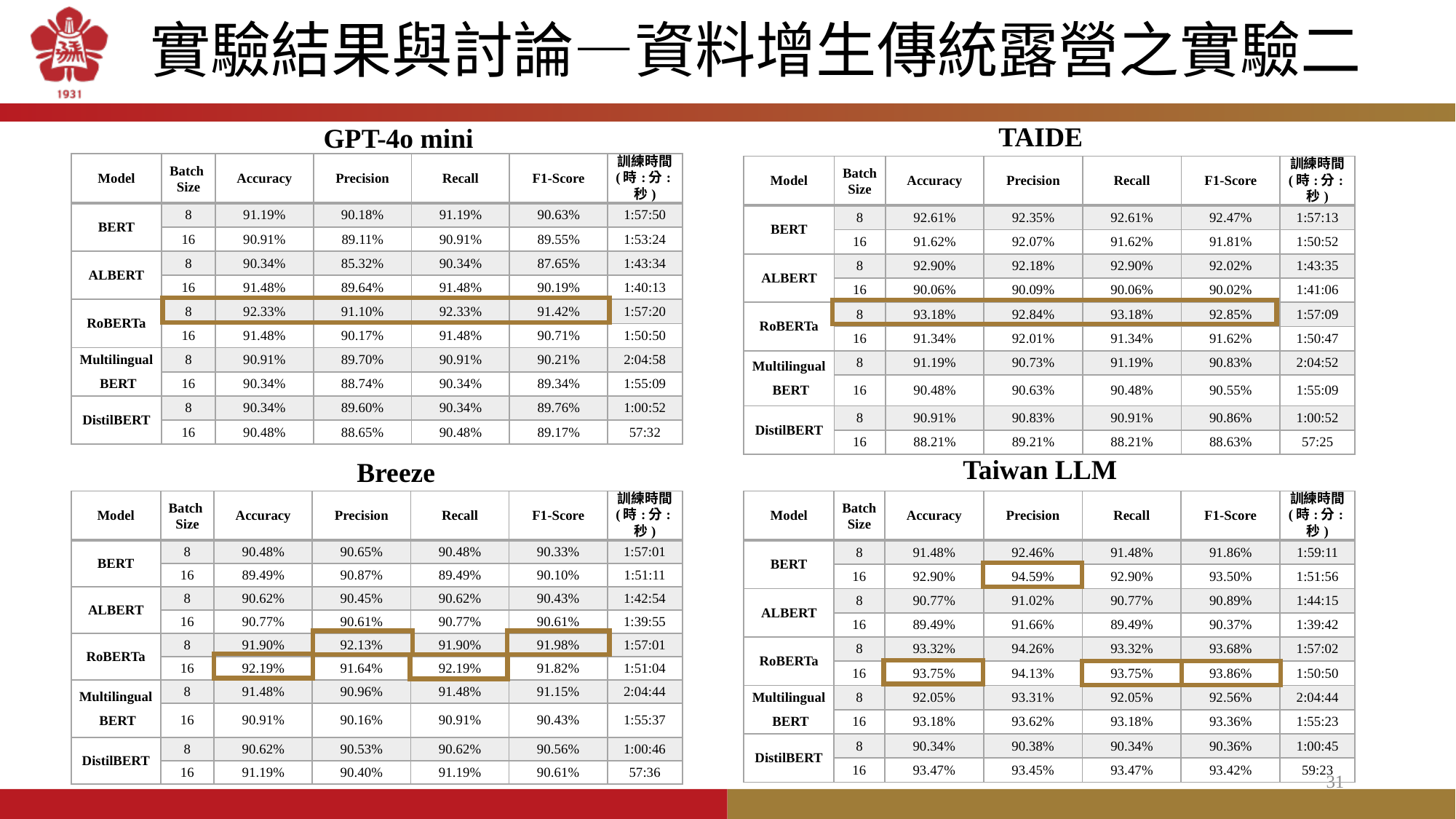

# 實驗結果與討論—資料增生傳統露營之實驗二
TAIDE
GPT-4o mini
| Model | Batch Size | Accuracy | Precision | Recall | F1-Score | 訓練時間 (時:分:秒) |
| --- | --- | --- | --- | --- | --- | --- |
| BERT | 8 | 91.19% | 90.18% | 91.19% | 90.63% | 1:57:50 |
|  | 16 | 90.91% | 89.11% | 90.91% | 89.55% | 1:53:24 |
| ALBERT | 8 | 90.34% | 85.32% | 90.34% | 87.65% | 1:43:34 |
|  | 16 | 91.48% | 89.64% | 91.48% | 90.19% | 1:40:13 |
| RoBERTa | 8 | 92.33% | 91.10% | 92.33% | 91.42% | 1:57:20 |
|  | 16 | 91.48% | 90.17% | 91.48% | 90.71% | 1:50:50 |
| Multilingual BERT | 8 | 90.91% | 89.70% | 90.91% | 90.21% | 2:04:58 |
|  | 16 | 90.34% | 88.74% | 90.34% | 89.34% | 1:55:09 |
| DistilBERT | 8 | 90.34% | 89.60% | 90.34% | 89.76% | 1:00:52 |
|  | 16 | 90.48% | 88.65% | 90.48% | 89.17% | 57:32 |
| Model | Batch Size | Accuracy | Precision | Recall | F1-Score | 訓練時間 (時:分:秒) |
| --- | --- | --- | --- | --- | --- | --- |
| BERT | 8 | 92.61% | 92.35% | 92.61% | 92.47% | 1:57:13 |
|  | 16 | 91.62% | 92.07% | 91.62% | 91.81% | 1:50:52 |
| ALBERT | 8 | 92.90% | 92.18% | 92.90% | 92.02% | 1:43:35 |
|  | 16 | 90.06% | 90.09% | 90.06% | 90.02% | 1:41:06 |
| RoBERTa | 8 | 93.18% | 92.84% | 93.18% | 92.85% | 1:57:09 |
|  | 16 | 91.34% | 92.01% | 91.34% | 91.62% | 1:50:47 |
| Multilingual BERT | 8 | 91.19% | 90.73% | 91.19% | 90.83% | 2:04:52 |
|  | 16 | 90.48% | 90.63% | 90.48% | 90.55% | 1:55:09 |
| DistilBERT | 8 | 90.91% | 90.83% | 90.91% | 90.86% | 1:00:52 |
|  | 16 | 88.21% | 89.21% | 88.21% | 88.63% | 57:25 |

Taiwan LLM
Breeze
| Model | Batch Size | Accuracy | Precision | Recall | F1-Score | 訓練時間 (時:分:秒) |
| --- | --- | --- | --- | --- | --- | --- |
| BERT | 8 | 91.48% | 92.46% | 91.48% | 91.86% | 1:59:11 |
|  | 16 | 92.90% | 94.59% | 92.90% | 93.50% | 1:51:56 |
| ALBERT | 8 | 90.77% | 91.02% | 90.77% | 90.89% | 1:44:15 |
|  | 16 | 89.49% | 91.66% | 89.49% | 90.37% | 1:39:42 |
| RoBERTa | 8 | 93.32% | 94.26% | 93.32% | 93.68% | 1:57:02 |
|  | 16 | 93.75% | 94.13% | 93.75% | 93.86% | 1:50:50 |
| Multilingual BERT | 8 | 92.05% | 93.31% | 92.05% | 92.56% | 2:04:44 |
|  | 16 | 93.18% | 93.62% | 93.18% | 93.36% | 1:55:23 |
| DistilBERT | 8 | 90.34% | 90.38% | 90.34% | 90.36% | 1:00:45 |
|  | 16 | 93.47% | 93.45% | 93.47% | 93.42% | 59:23 |
| Model | Batch Size | Accuracy | Precision | Recall | F1-Score | 訓練時間 (時:分:秒) |
| --- | --- | --- | --- | --- | --- | --- |
| BERT | 8 | 90.48% | 90.65% | 90.48% | 90.33% | 1:57:01 |
|  | 16 | 89.49% | 90.87% | 89.49% | 90.10% | 1:51:11 |
| ALBERT | 8 | 90.62% | 90.45% | 90.62% | 90.43% | 1:42:54 |
|  | 16 | 90.77% | 90.61% | 90.77% | 90.61% | 1:39:55 |
| RoBERTa | 8 | 91.90% | 92.13% | 91.90% | 91.98% | 1:57:01 |
|  | 16 | 92.19% | 91.64% | 92.19% | 91.82% | 1:51:04 |
| Multilingual BERT | 8 | 91.48% | 90.96% | 91.48% | 91.15% | 2:04:44 |
|  | 16 | 90.91% | 90.16% | 90.91% | 90.43% | 1:55:37 |
| DistilBERT | 8 | 90.62% | 90.53% | 90.62% | 90.56% | 1:00:46 |
|  | 16 | 91.19% | 90.40% | 91.19% | 90.61% | 57:36 |

31